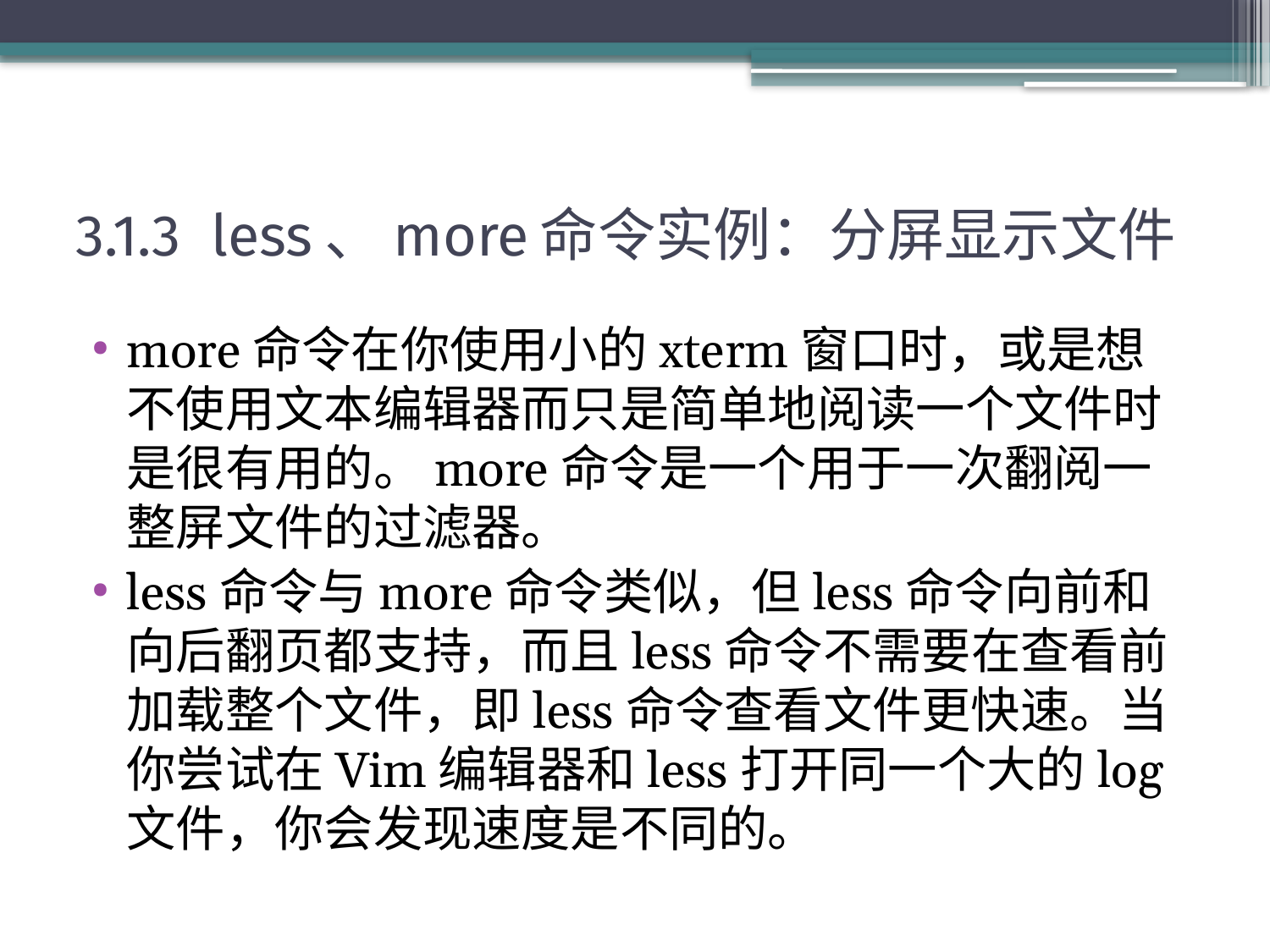

# 3.1.3  less、more命令实例：分屏显示文件
more命令在你使用小的xterm窗口时，或是想不使用文本编辑器而只是简单地阅读一个文件时是很有用的。more命令是一个用于一次翻阅一整屏文件的过滤器。
less命令与more命令类似，但less命令向前和向后翻页都支持，而且less命令不需要在查看前加载整个文件，即less命令查看文件更快速。当你尝试在Vim编辑器和less打开同一个大的log文件，你会发现速度是不同的。